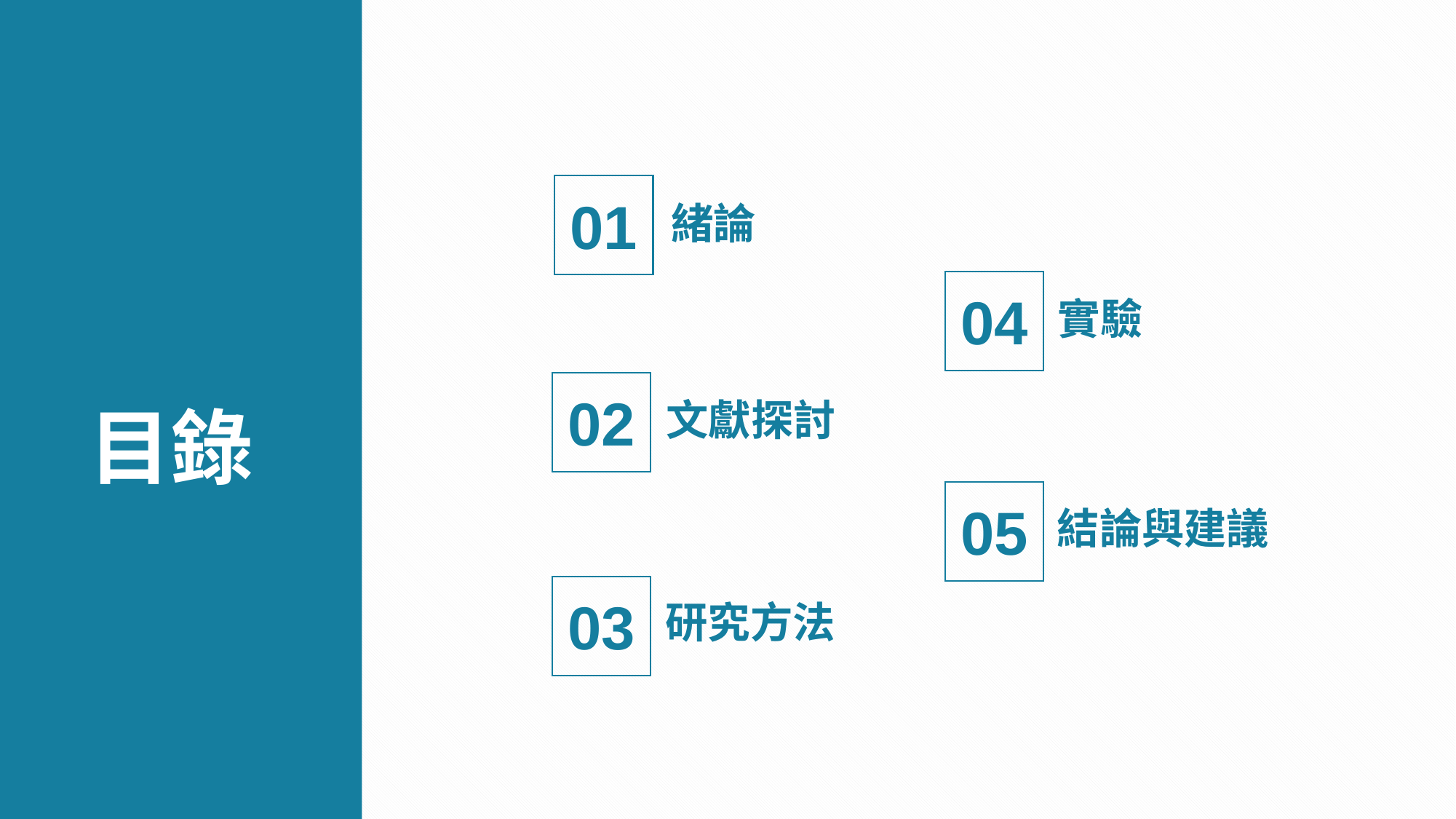

01
緒論

04
實驗

02
文獻探討
目錄

05
結論與建議

03
研究方法